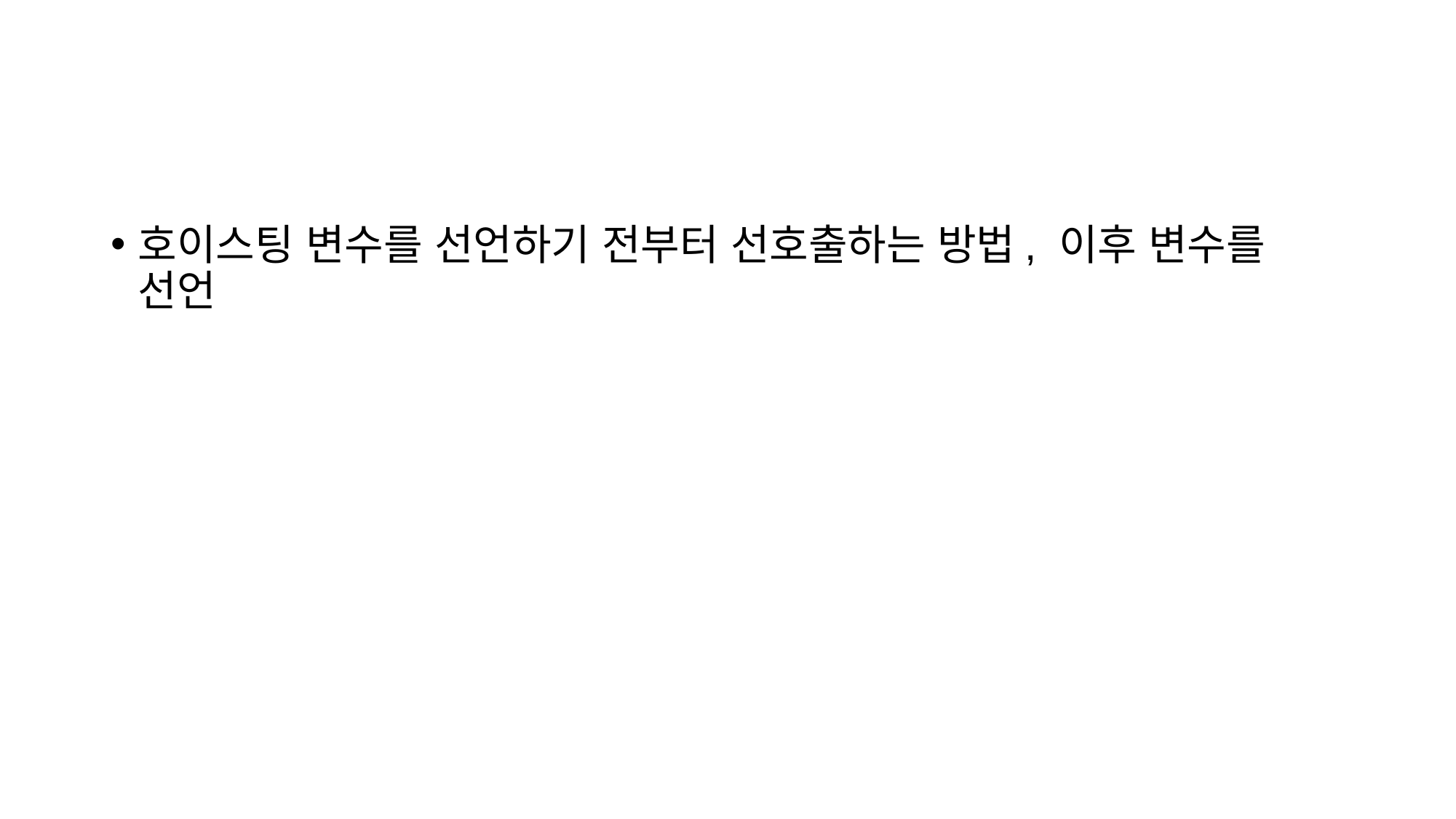

#
호이스팅 변수를 선언하기 전부터 선호출하는 방법, 이후 변수를 선언